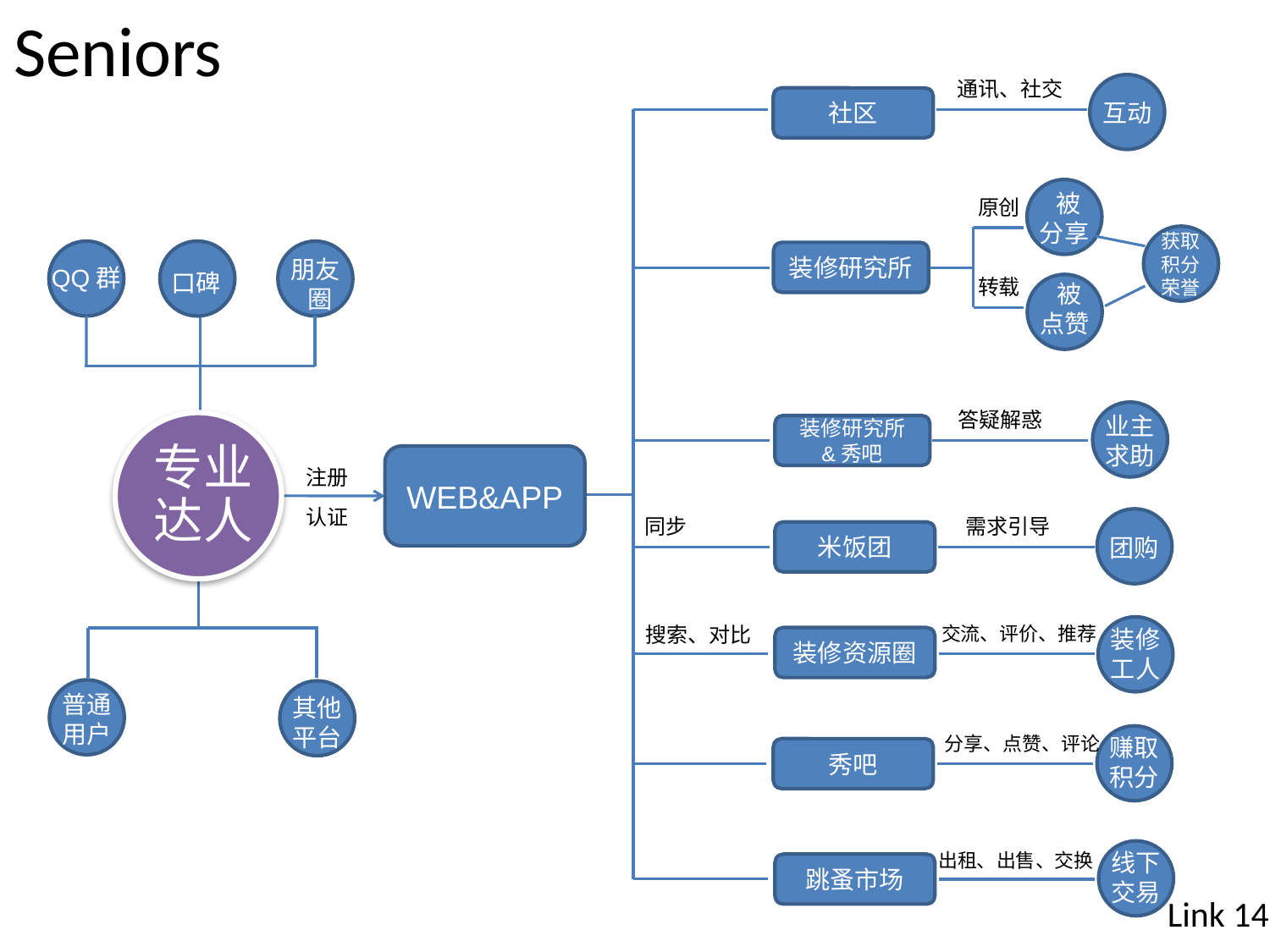

Seniors
通讯、社交

互动
社区

  被
分享
原创
获取
积分
荣誉

QQ群

口碑

朋友
  圈
装修研究所
转载
  被
点赞

答疑解惑

业主
求助

专业达人
装修研究所
&秀吧
WEB&APP
注册
认证
需求引导
同步

团购
米饭团
搜索、对比
交流、评价、推荐

装修
工人
装修资源圈

普通
用户

其他
平台
分享、点赞、评论

赚取
积分
秀吧

线下
交易
出租、出售、交换
跳蚤市场
Link 14